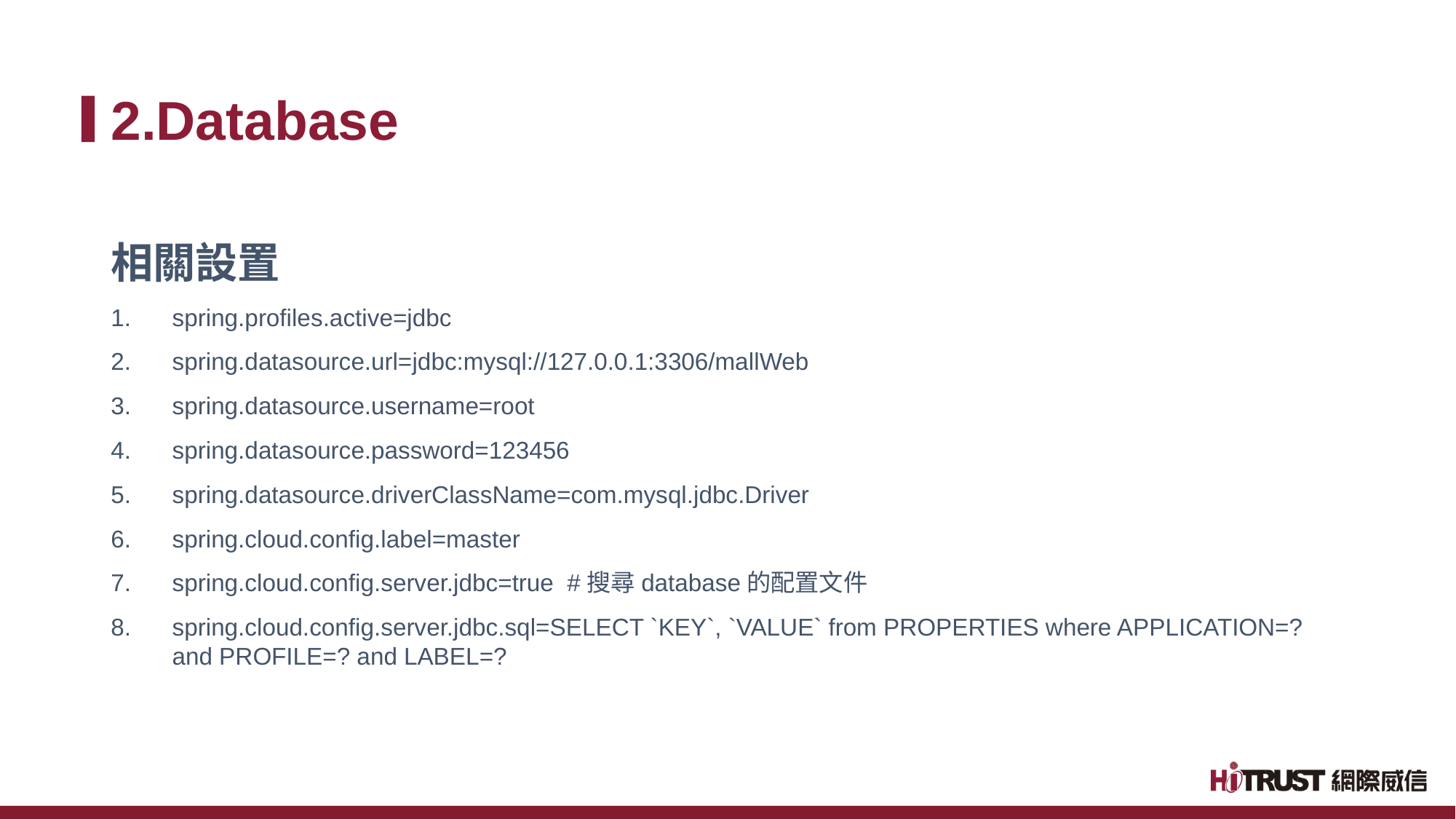

2.Database

相關設置
spring.profiles.active=jdbc
spring.datasource.url=jdbc:mysql://127.0.0.1:3306/mallWeb
spring.datasource.username=root
spring.datasource.password=123456
spring.datasource.driverClassName=com.mysql.jdbc.Driver
spring.cloud.config.label=master
spring.cloud.config.server.jdbc=true  #搜尋database的配置文件
spring.cloud.config.server.jdbc.sql=SELECT `KEY`, `VALUE` from PROPERTIES where APPLICATION=? and PROFILE=? and LABEL=?